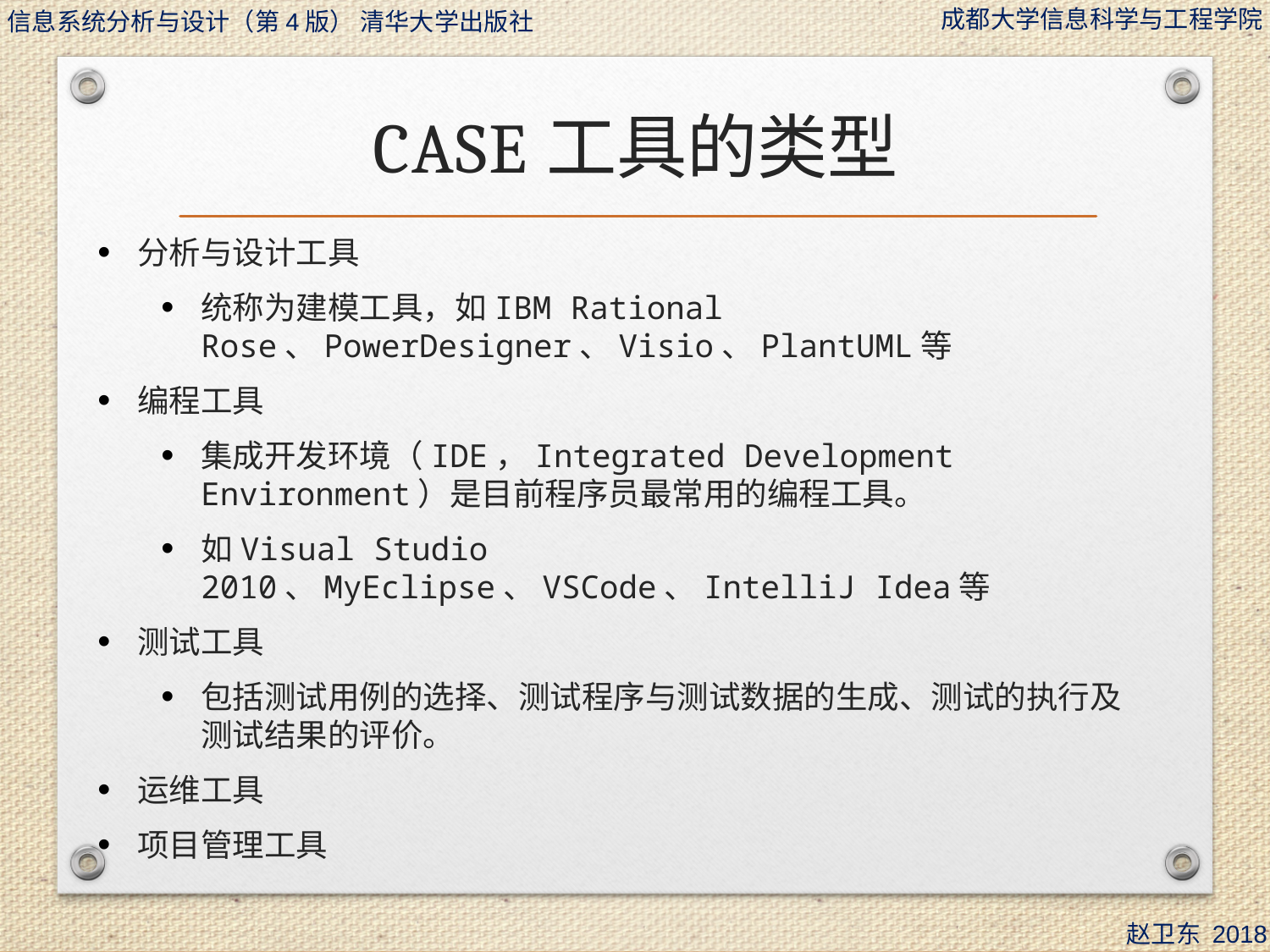

# CASE工具的类型
分析与设计工具
统称为建模工具，如IBM Rational Rose、PowerDesigner、Visio、PlantUML等
编程工具
集成开发环境（IDE，Integrated Development Environment）是目前程序员最常用的编程工具。
如Visual Studio 2010、MyEclipse、VSCode、IntelliJ Idea等
测试工具
包括测试用例的选择、测试程序与测试数据的生成、测试的执行及测试结果的评价。
运维工具
项目管理工具